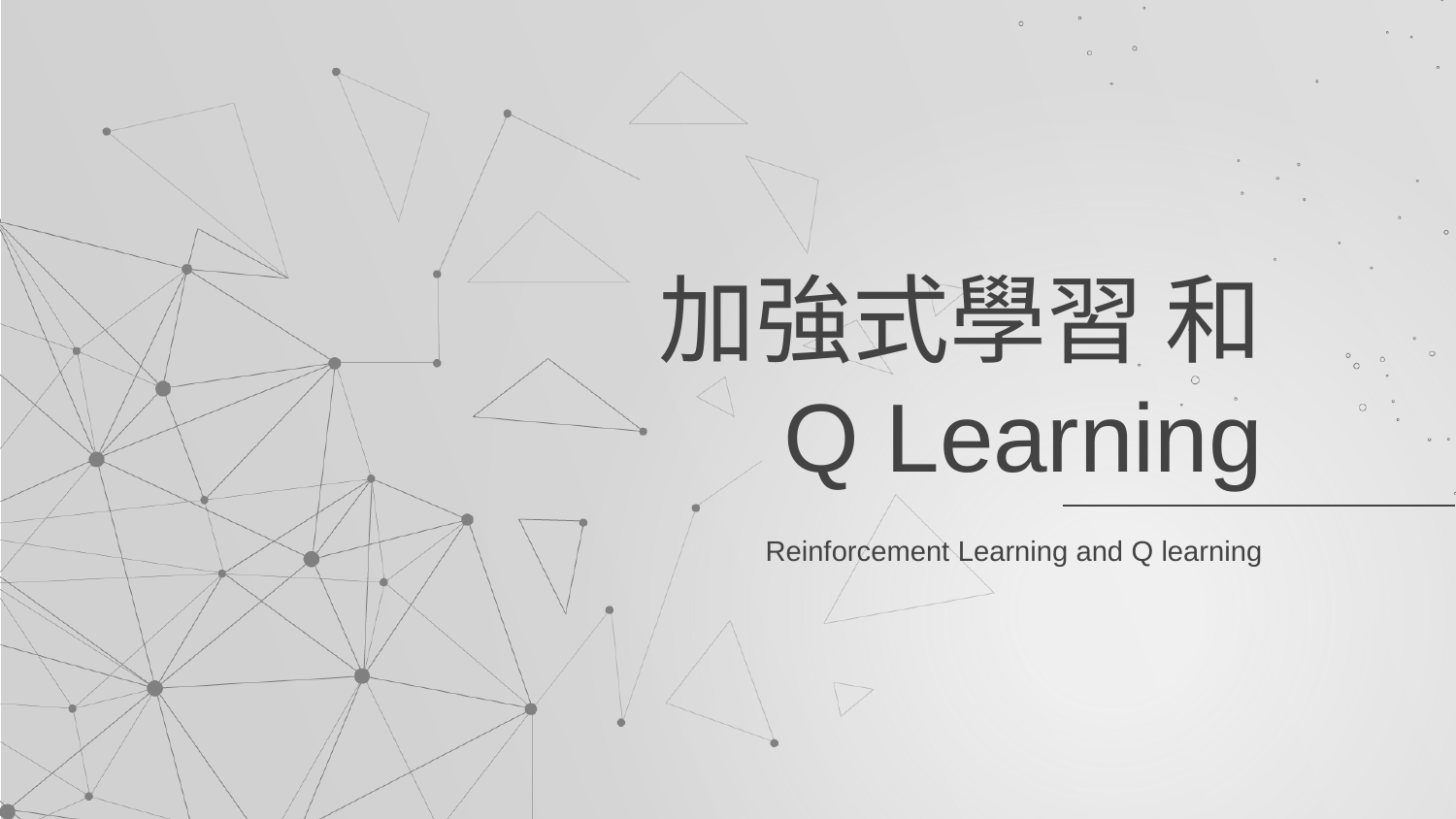

# 加強式學習 和 Q Learning
Reinforcement Learning and Q learning